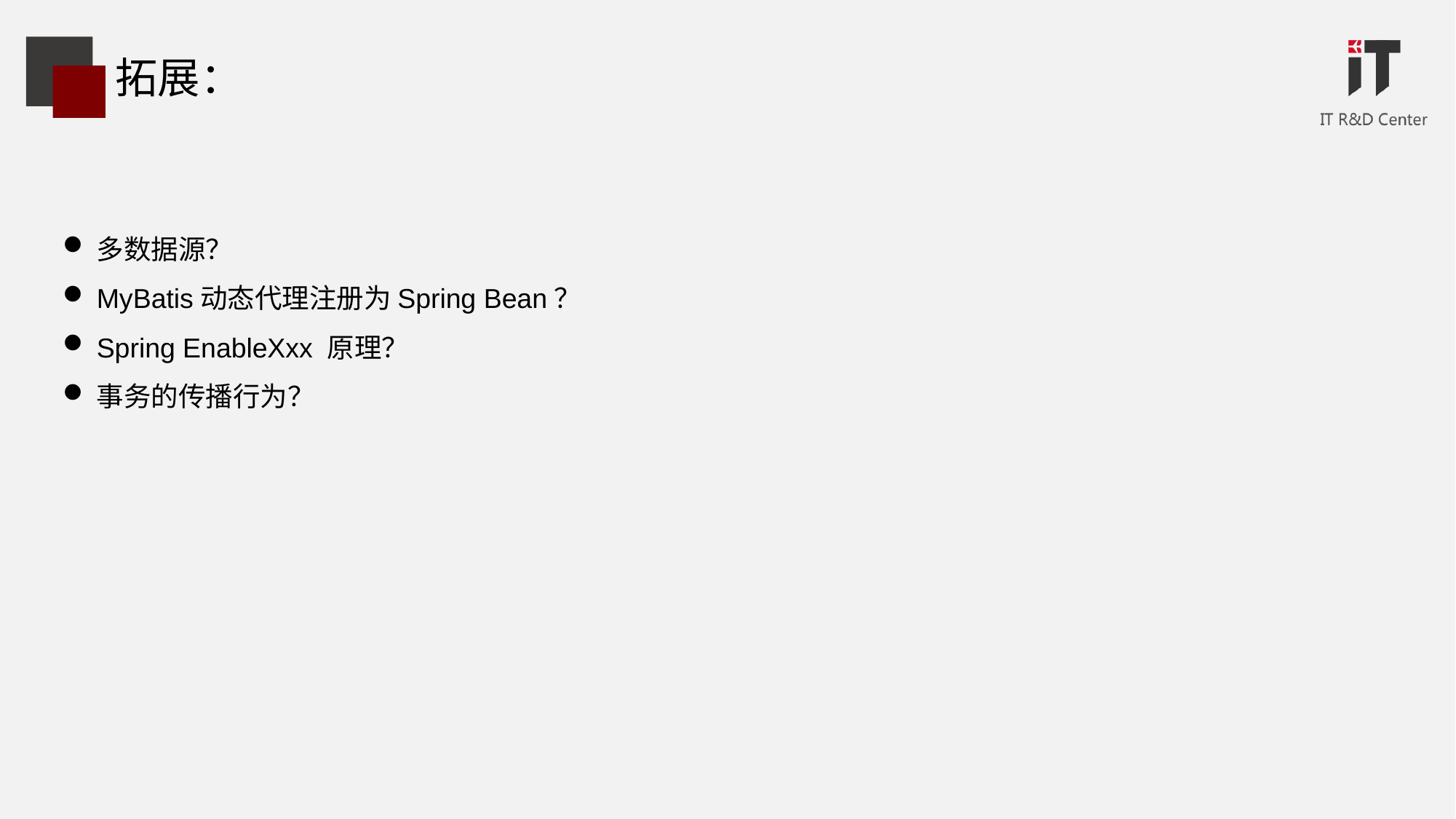

# 拓展：
多数据源？
MyBatis动态代理注册为Spring Bean？
Spring EnableXxx 原理？
事务的传播行为？